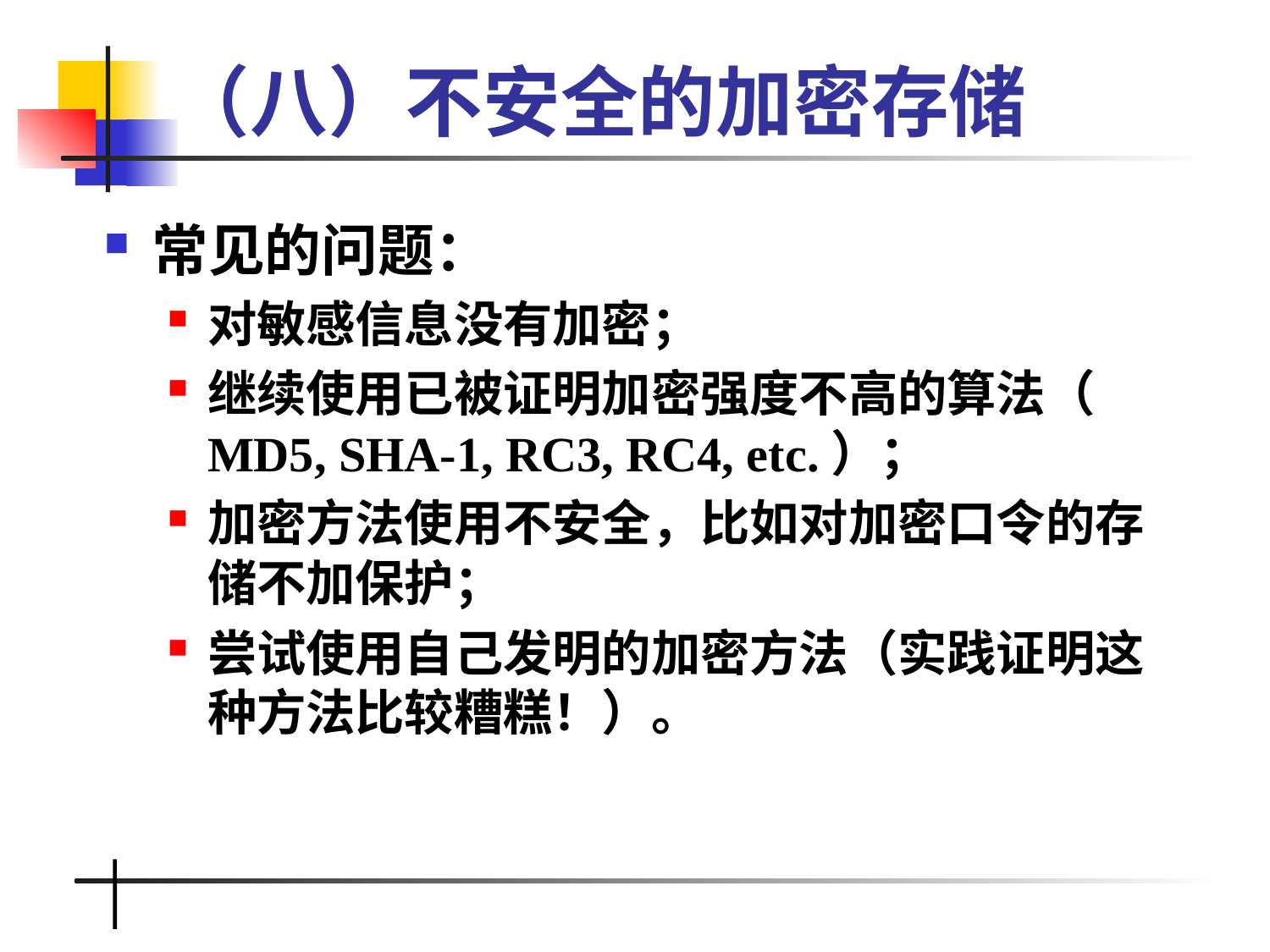

# （八）不安全的加密存储
常见的问题：
对敏感信息没有加密；
继续使用已被证明加密强度不高的算法（ MD5, SHA-1, RC3, RC4, etc.）；
加密方法使用不安全，比如对加密口令的存储不加保护；
尝试使用自己发明的加密方法（实践证明这种方法比较糟糕！）。